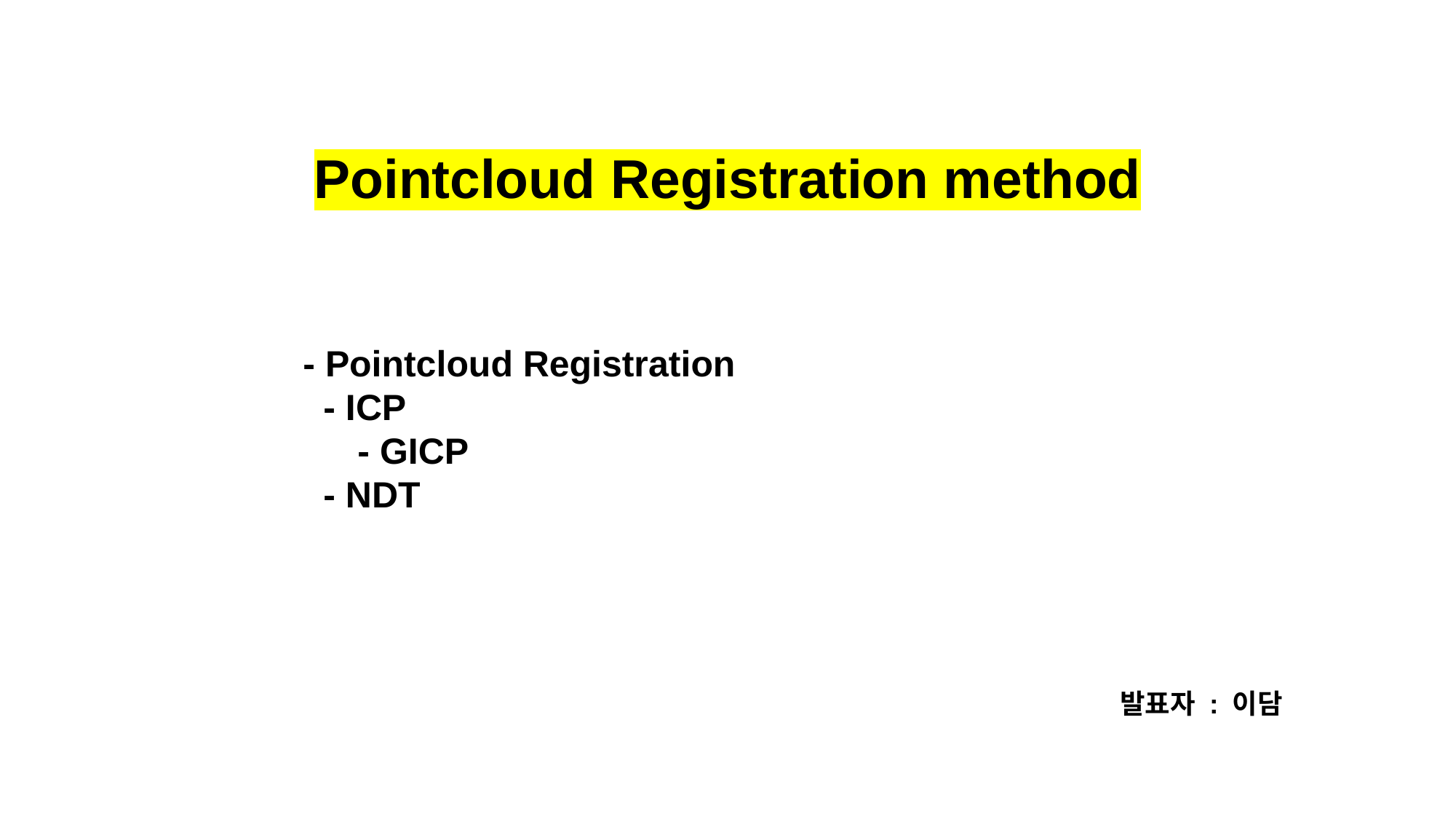

Pointcloud Registration method

- Pointcloud Registration
  - ICP
- GICP
  - NDT

발표자 : 이담